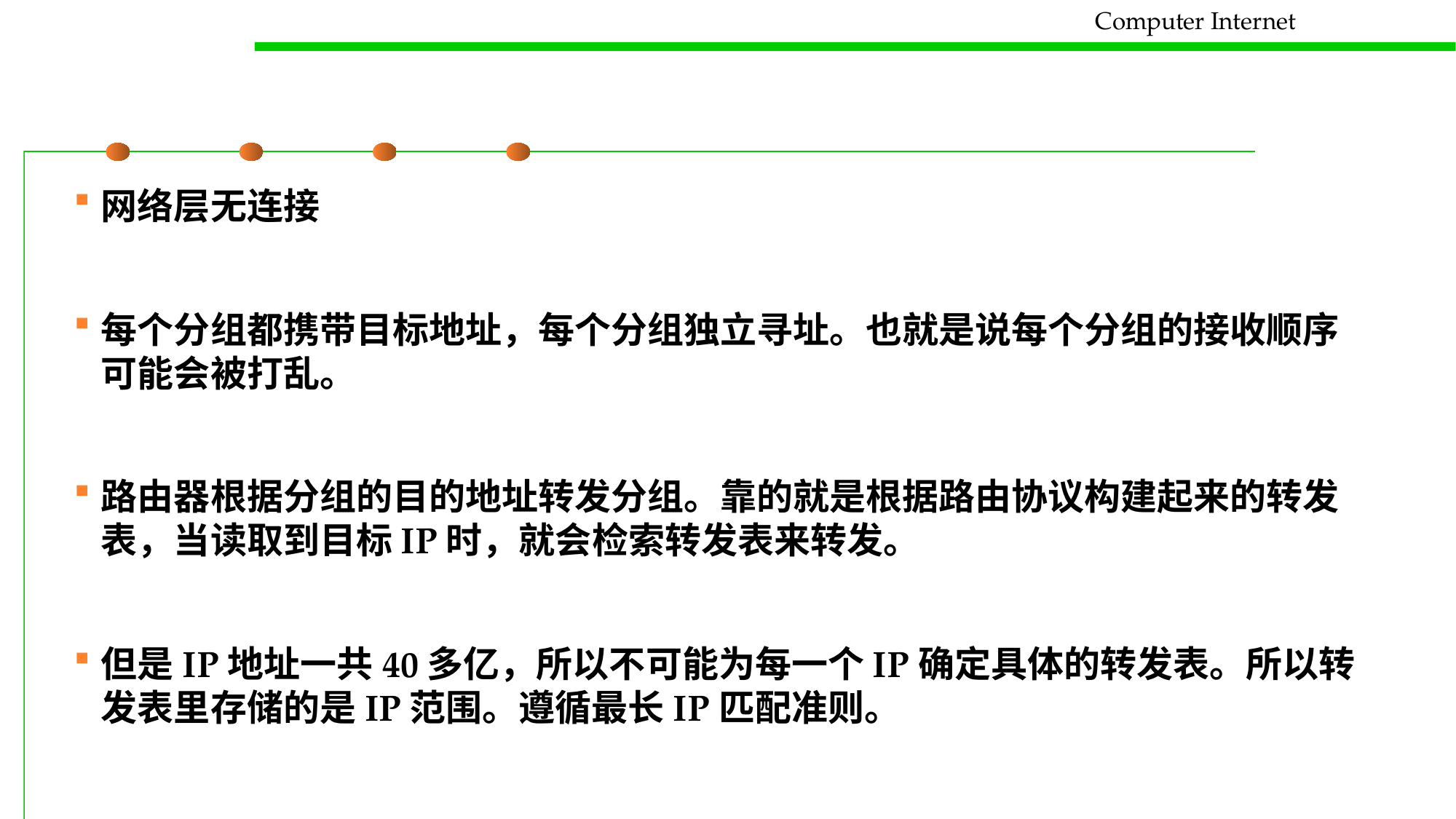

#
网络层无连接

每个分组都携带目标地址，每个分组独立寻址。也就是说每个分组的接收顺序可能会被打乱。

路由器根据分组的目的地址转发分组。靠的就是根据路由协议构建起来的转发表，当读取到目标IP时，就会检索转发表来转发。

但是IP地址一共40多亿，所以不可能为每一个IP确定具体的转发表。所以转发表里存储的是IP范围。遵循最长IP匹配准则。